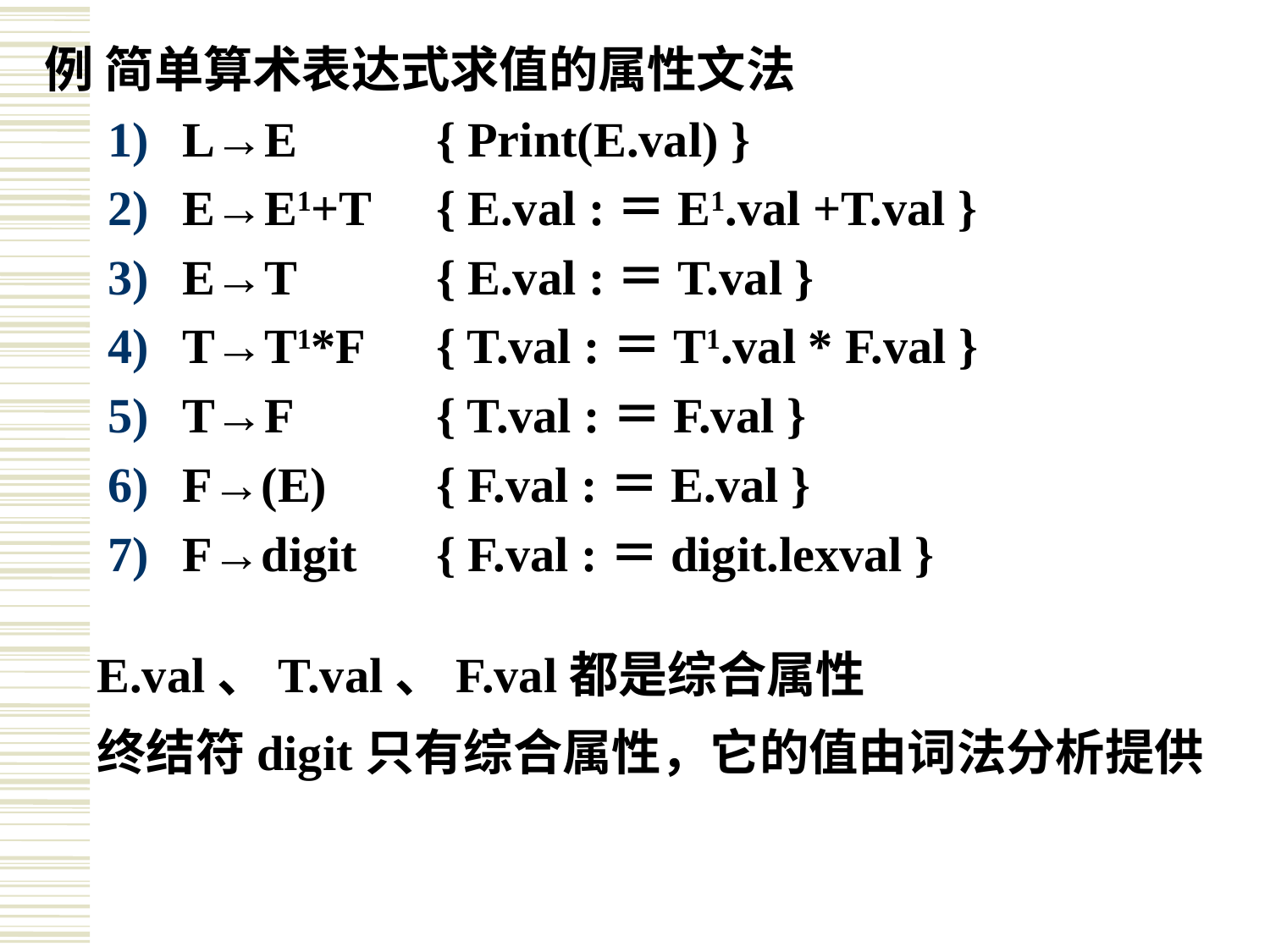

例 简单算术表达式求值的属性文法
L→E		{ Print(E.val) }
E→E1+T	{ E.val :＝E1.val +T.val }
E→T		{ E.val :＝T.val }
T→T1*F	{ T.val :＝T1.val * F.val }
T→F		{ T.val :＝F.val }
F→(E)	{ F.val :＝E.val }
F→digit	{ F.val :＝digit.lexval }
E.val、T.val、F.val都是综合属性
终结符digit只有综合属性，它的值由词法分析提供